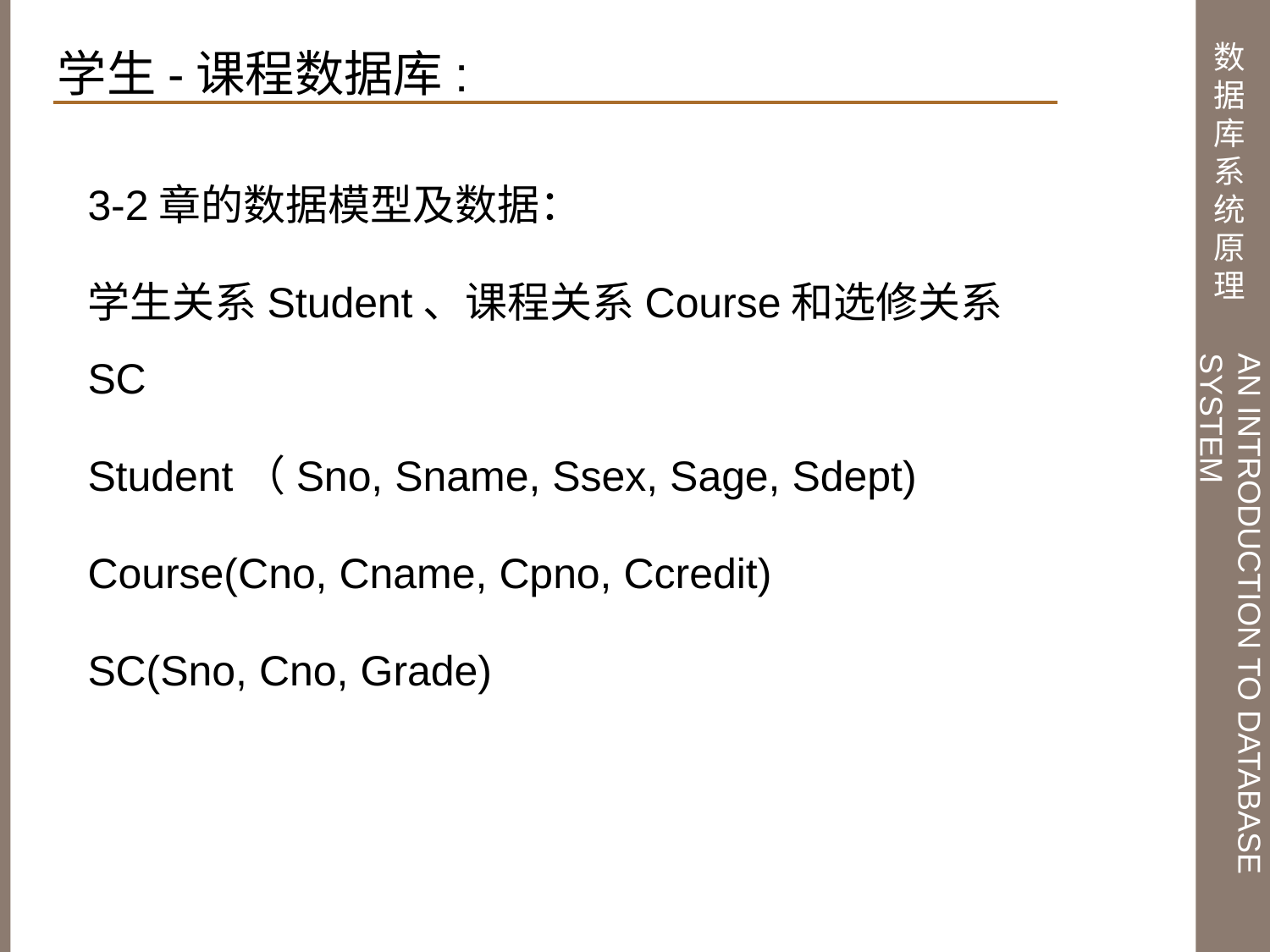

学生-课程数据库:
3-2章的数据模型及数据：
学生关系Student、课程关系Course和选修关系SC
Student（Sno, Sname, Ssex, Sage, Sdept)
Course(Cno, Cname, Cpno, Ccredit)
SC(Sno, Cno, Grade)